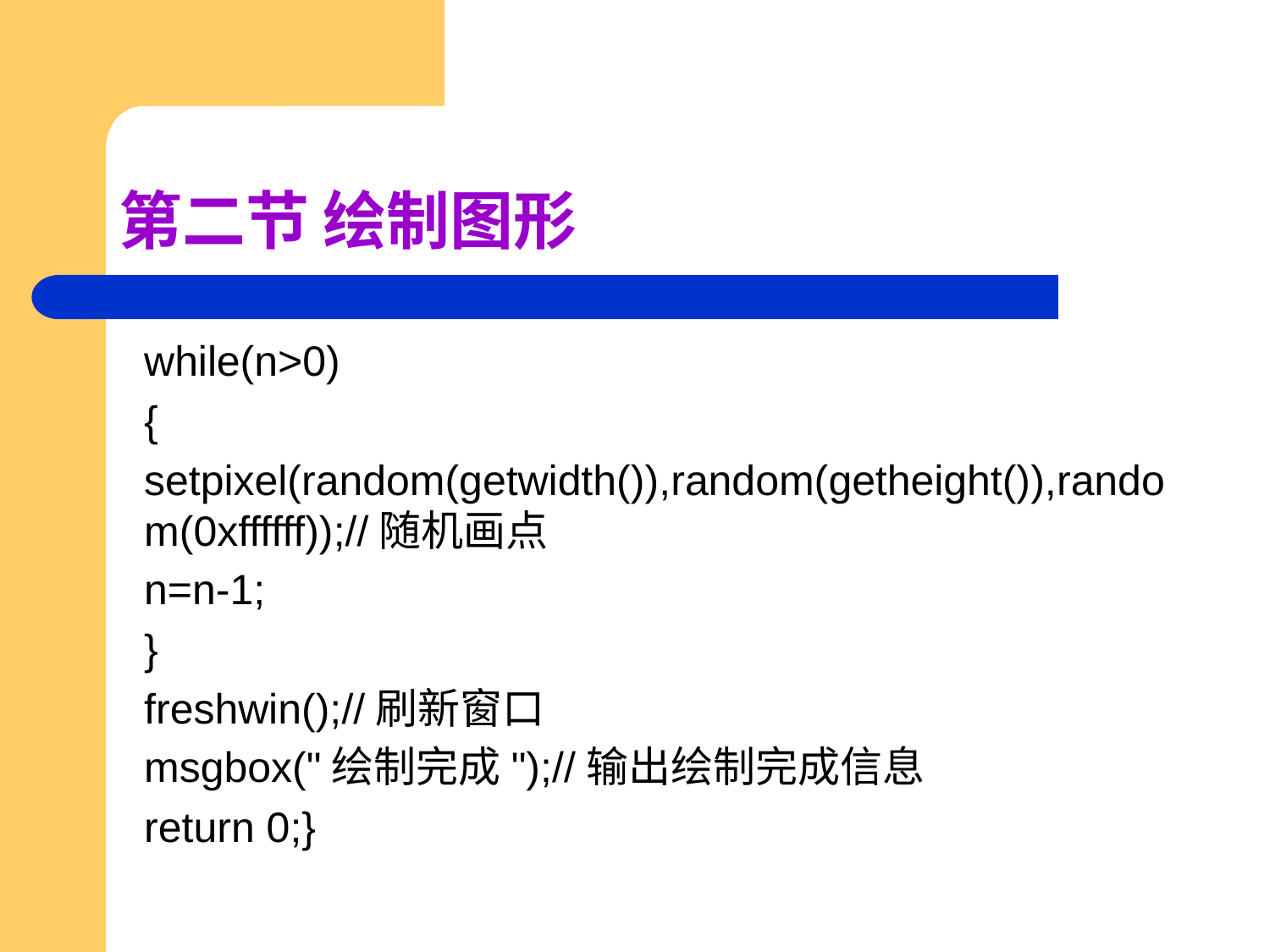

# 第二节 绘制图形
while(n>0)
{
setpixel(random(getwidth()),random(getheight()),random(0xffffff));//随机画点
n=n-1;
}
freshwin();//刷新窗口
msgbox("绘制完成");//输出绘制完成信息
return 0;}